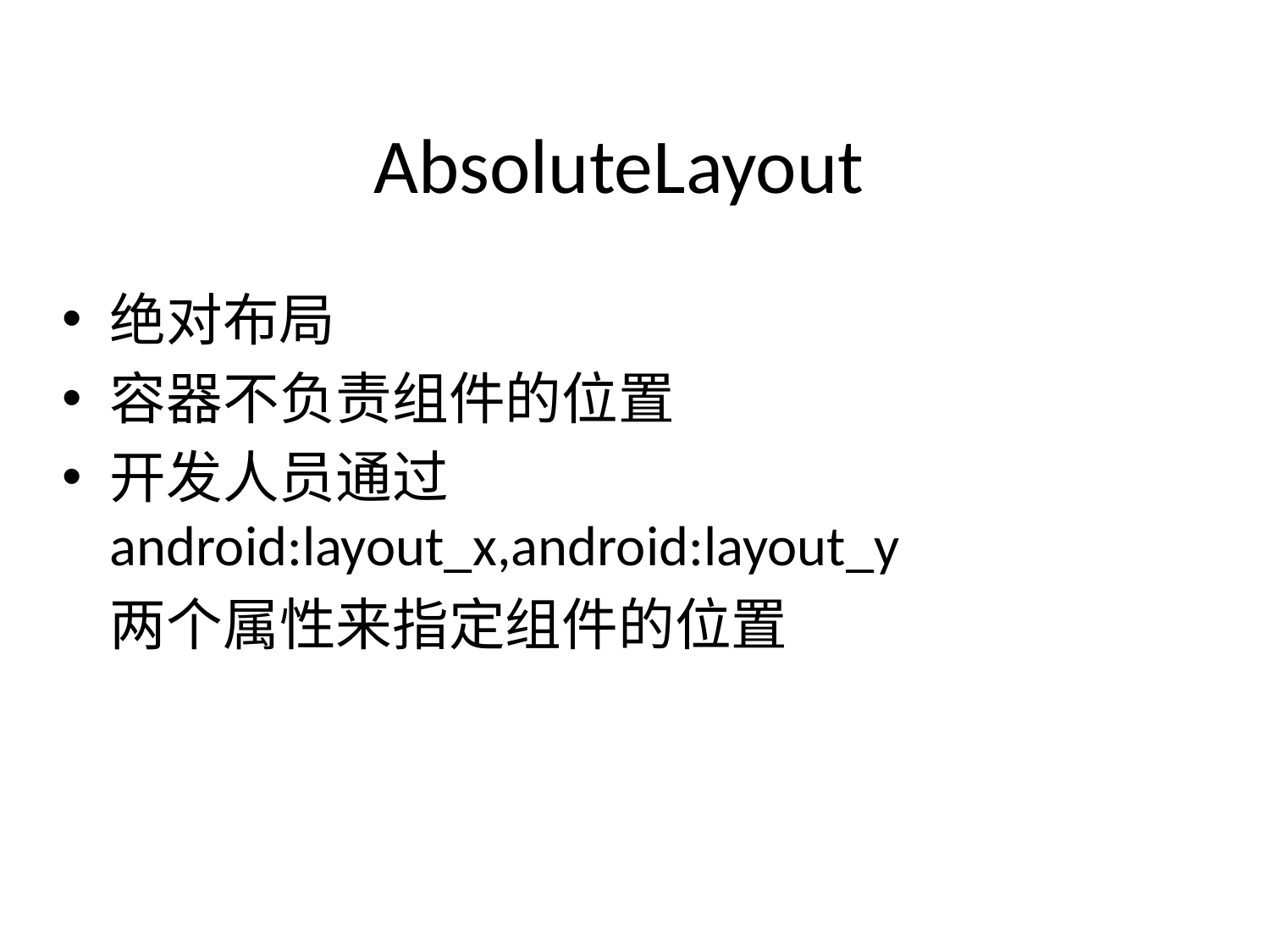

# AbsoluteLayout
绝对布局
容器不负责组件的位置
开发人员通过android:layout_x,android:layout_y
	两个属性来指定组件的位置